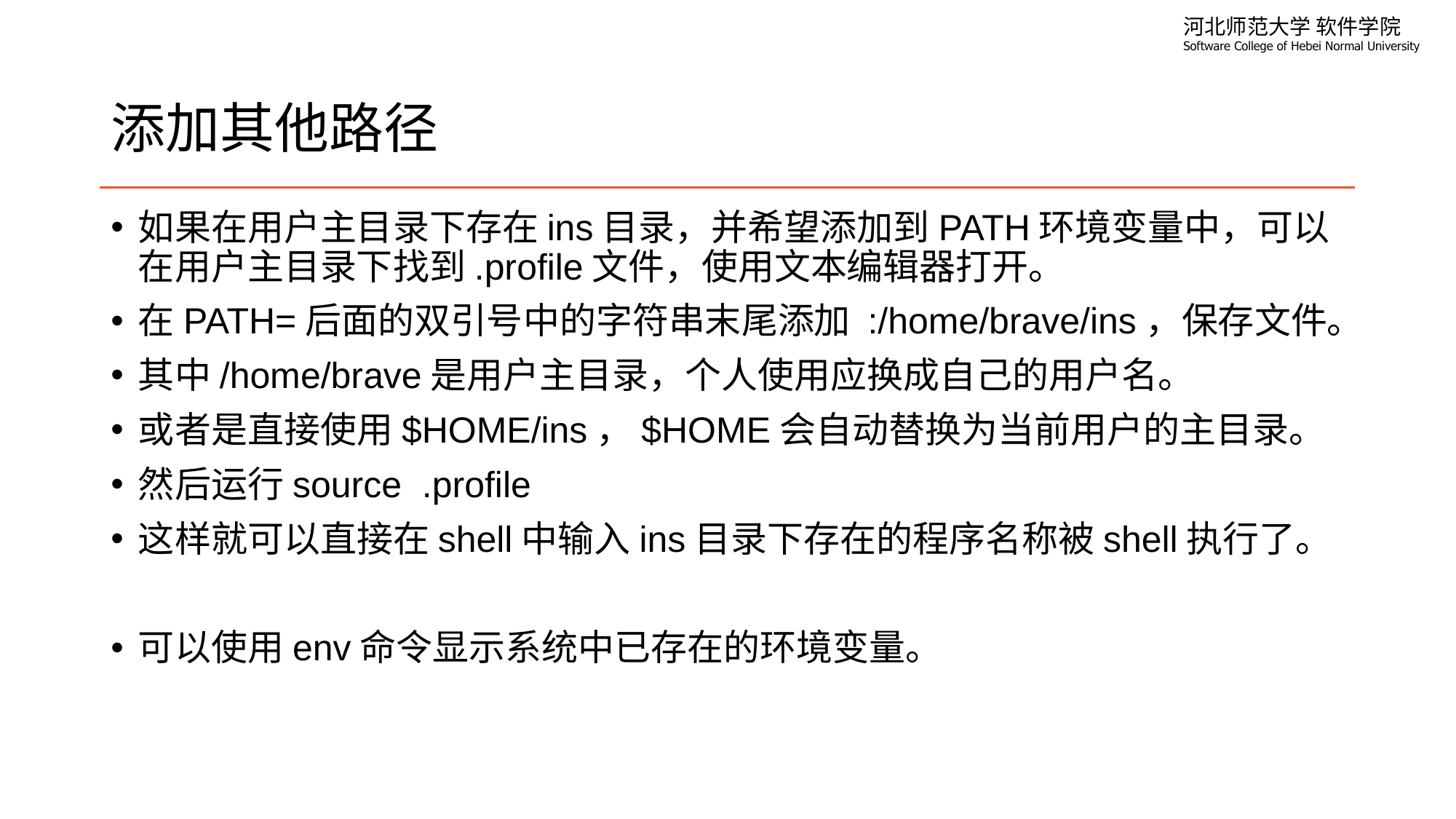

# 添加其他路径
如果在用户主目录下存在ins目录，并希望添加到PATH环境变量中，可以在用户主目录下找到.profile文件，使用文本编辑器打开。
在PATH=后面的双引号中的字符串末尾添加 :/home/brave/ins，保存文件。
其中/home/brave是用户主目录，个人使用应换成自己的用户名。
或者是直接使用$HOME/ins，$HOME会自动替换为当前用户的主目录。
然后运行source  .profile
这样就可以直接在shell中输入ins目录下存在的程序名称被shell执行了。

可以使用env命令显示系统中已存在的环境变量。